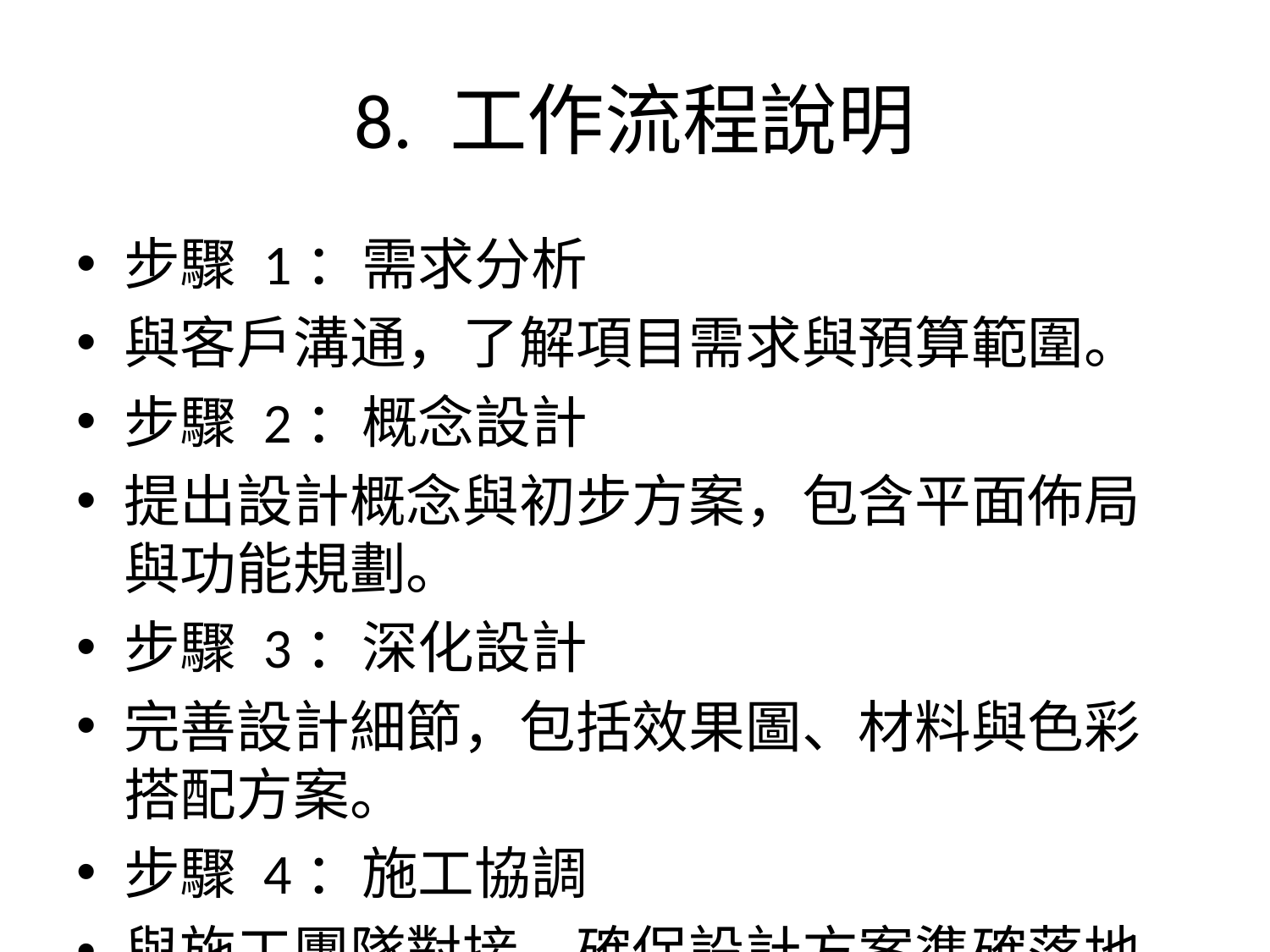

# 8. 工作流程說明
步驟 1：需求分析
與客戶溝通，了解項目需求與預算範圍。
步驟 2：概念設計
提出設計概念與初步方案，包含平面佈局與功能規劃。
步驟 3：深化設計
完善設計細節，包括效果圖、材料與色彩搭配方案。
步驟 4：施工協調
與施工團隊對接，確保設計方案準確落地。
步驟 5：驗收與交付
與客戶共同驗收完成的設計成果，確保符合需求。
步驟 6：後期反饋與改進
收集項目反饋，提升設計流程與客戶滿意度。